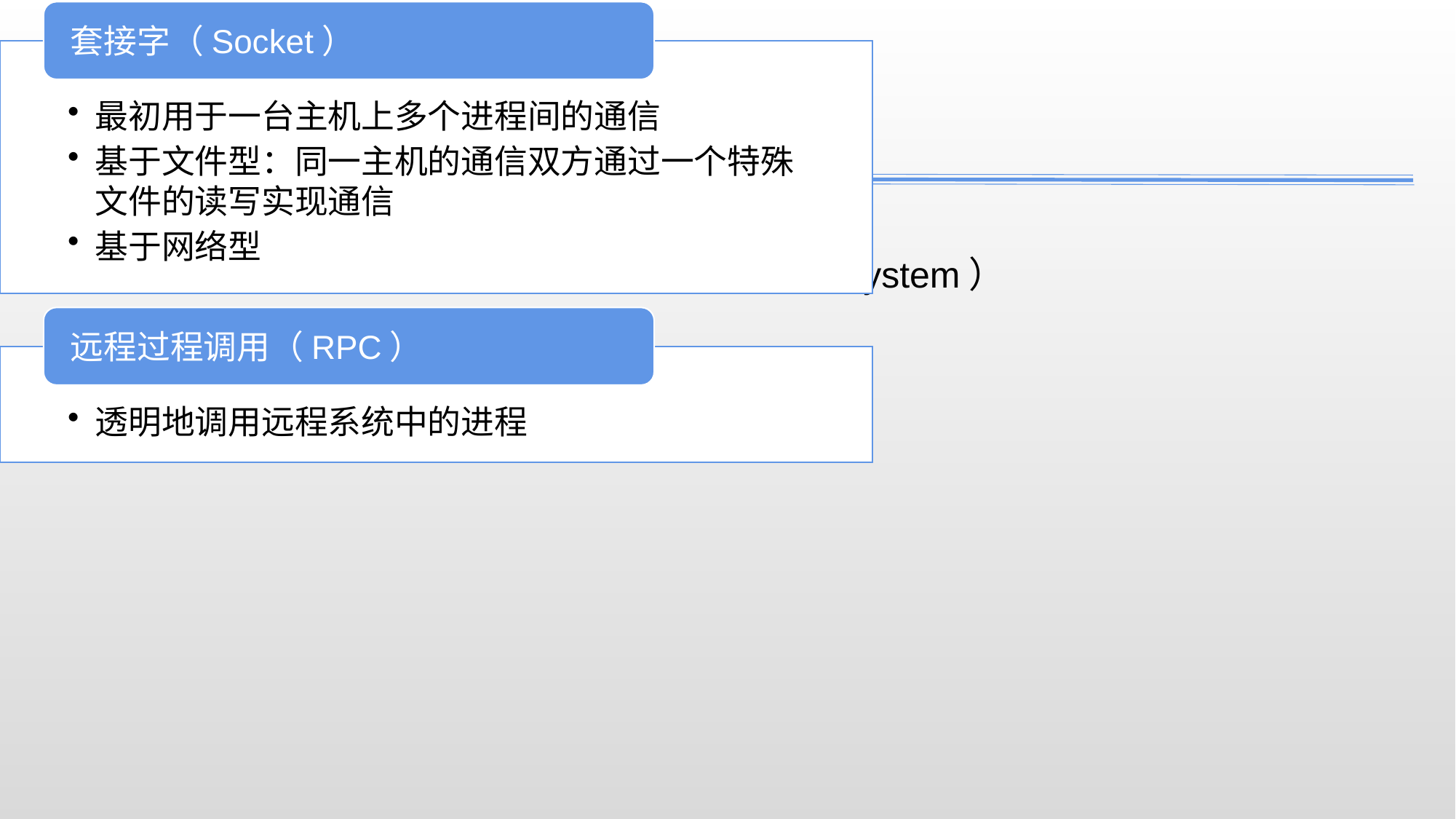

2.6.1进程通信的类型

客户机-服务器系统（Client-Server System）
最初用于一台主机上多个进程间的通信
基于文件型：同一主机的通信双方通过一个特殊文件的读写实现通信
基于网络型
套接字（Socket）
透明地调用远程系统中的进程
远程过程调用（RPC）